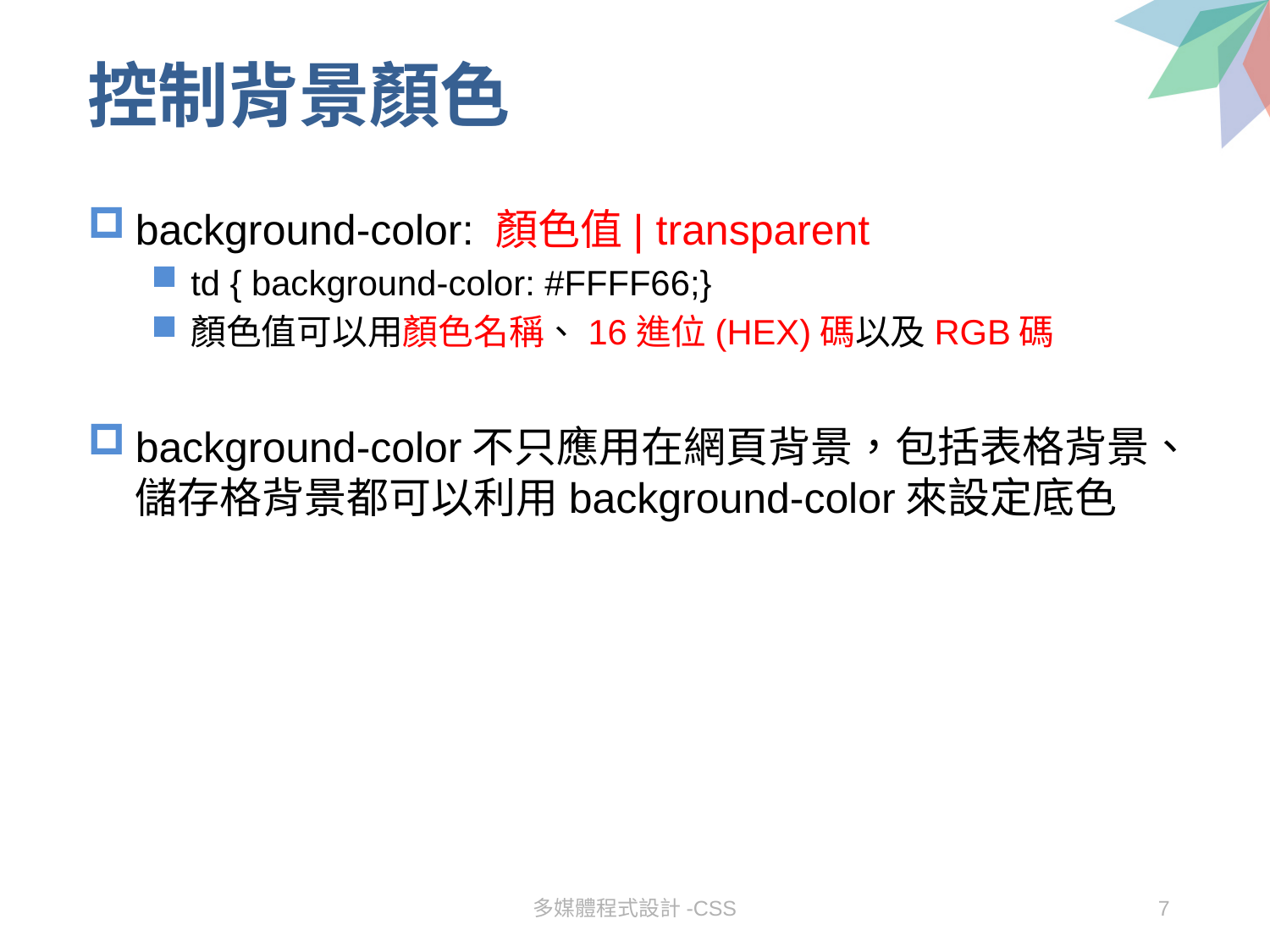

# 控制背景顏色
background-color: 顏色值| transparent
td { background-color: #FFFF66;}
顏色值可以用顏色名稱、16進位(HEX)碼以及RGB碼

background-color不只應用在網頁背景，包括表格背景、儲存格背景都可以利用background-color來設定底色
多媒體程式設計-CSS
7